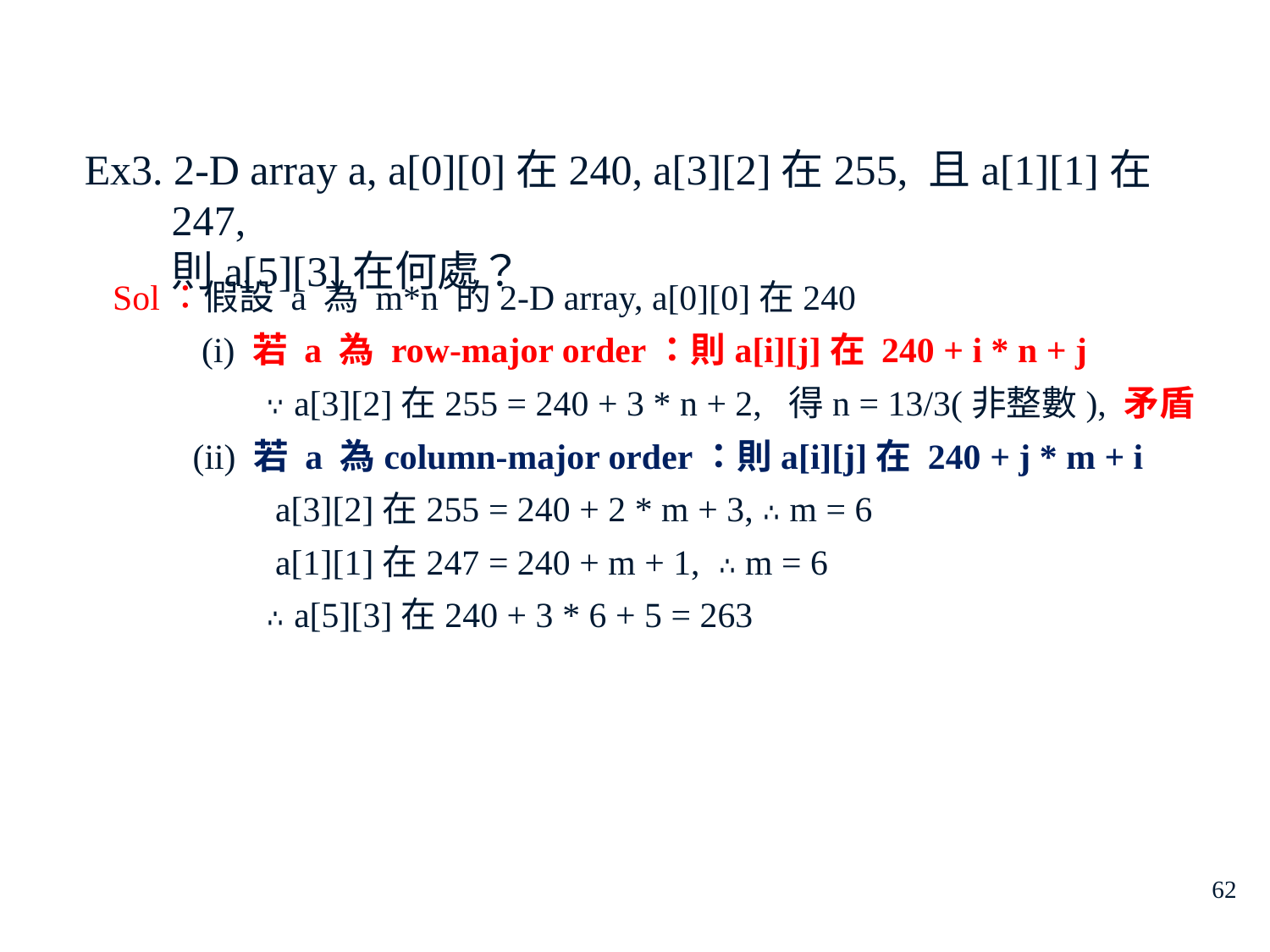

Ex3. 2-D array a, a[0][0]在240, a[3][2]在255, 且a[1][1]在247,
則a[5][3]在何處？
Sol：假設 a 為 m*n 的2-D array, a[0][0]在240
          (i) 若 a 為 row-major order：則a[i][j]在 240 + i * n + j
	   ∵ a[3][2]在255 = 240 + 3 * n + 2,  得n = 13/3(非整數), 矛盾
         (ii) 若 a 為column-major order：則a[i][j]在 240 + j * m + i
	    a[3][2]在255 = 240 + 2 * m + 3, ∴ m = 6
	    a[1][1]在247 = 240 + m + 1,  ∴ m = 6
	   ∴ a[5][3]在240 + 3 * 6 + 5 = 263
62